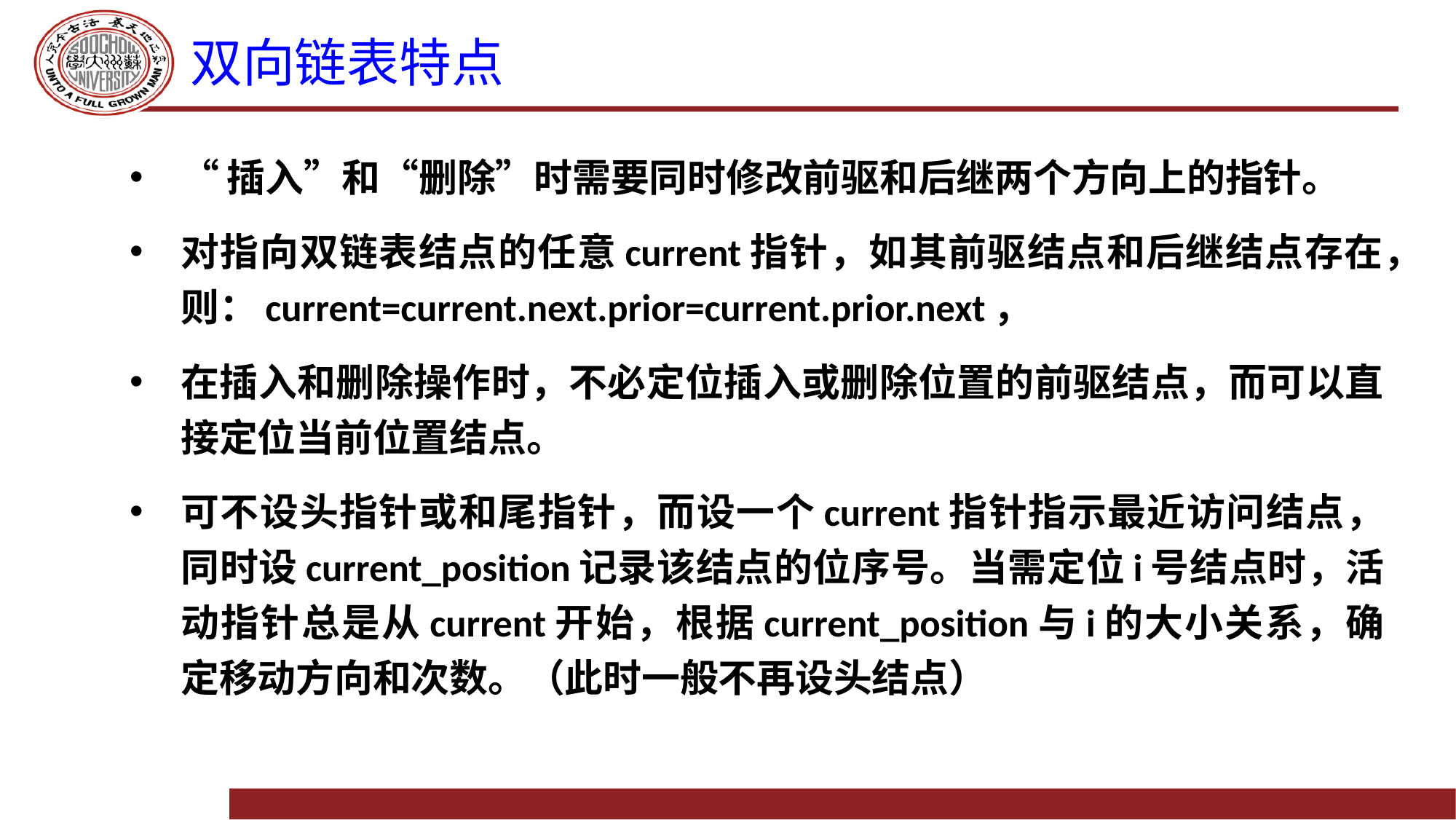

# 双向链表特点
“插入”和“删除”时需要同时修改前驱和后继两个方向上的指针。
对指向双链表结点的任意current指针，如其前驱结点和后继结点存在，则：current=current.next.prior=current.prior.next，
在插入和删除操作时，不必定位插入或删除位置的前驱结点，而可以直接定位当前位置结点。
可不设头指针或和尾指针，而设一个current指针指示最近访问结点，同时设current_position记录该结点的位序号。当需定位i号结点时，活动指针总是从current开始，根据current_position与i的大小关系，确定移动方向和次数。（此时一般不再设头结点）